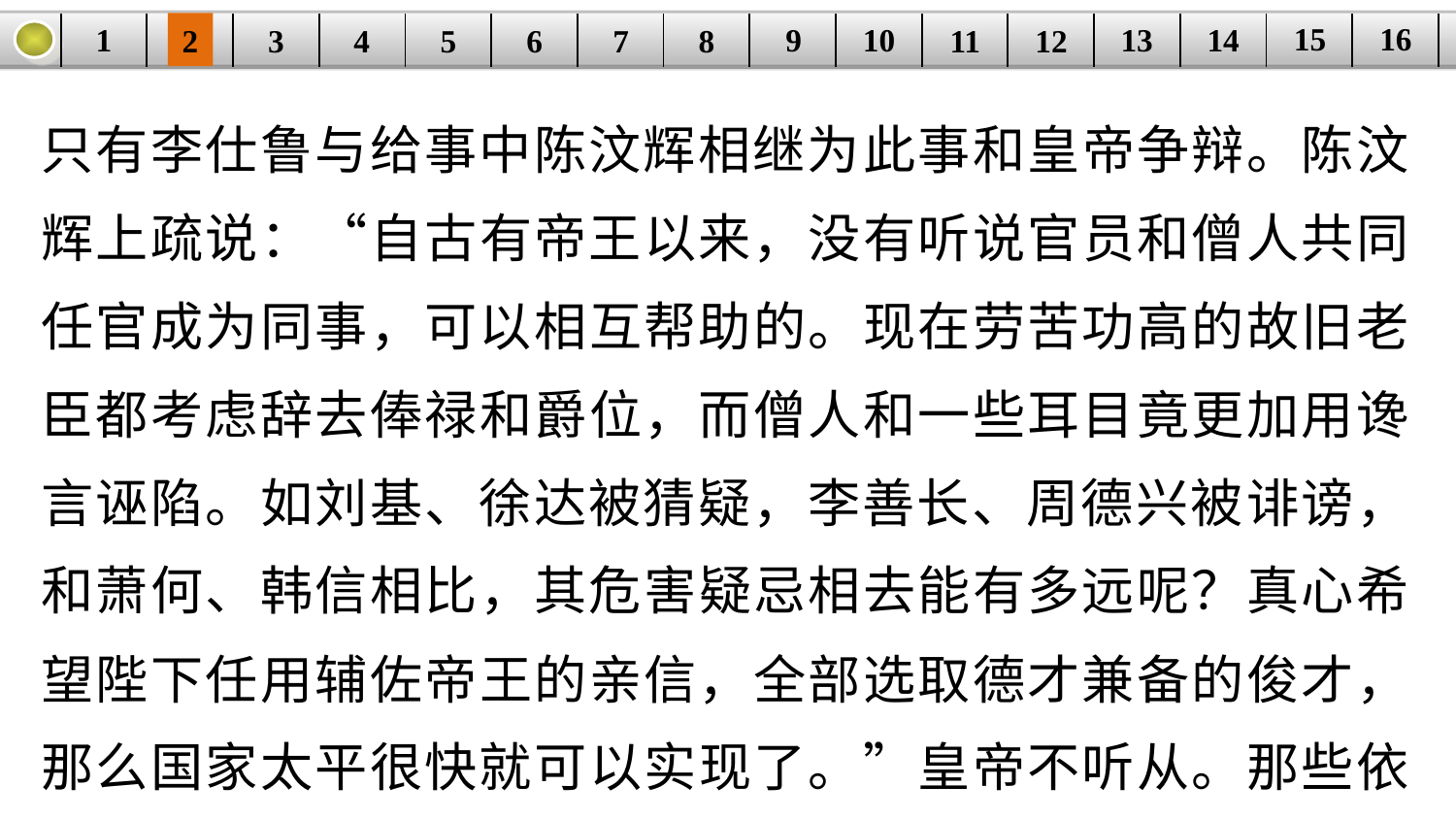

16

15
14
9
10
1
13
3
4
5
6
8
11
2
12
|  |  |  |  |  |  |  |  |  |  |  |  |  |  |  |  |
| --- | --- | --- | --- | --- | --- | --- | --- | --- | --- | --- | --- | --- | --- | --- | --- |
7

只有李仕鲁与给事中陈汶辉相继为此事和皇帝争辩。陈汶辉上疏说：“自古有帝王以来，没有听说官员和僧人共同任官成为同事，可以相互帮助的。现在劳苦功高的故旧老臣都考虑辞去俸禄和爵位，而僧人和一些耳目竟更加用谗言诬陷。如刘基、徐达被猜疑，李善长、周德兴被诽谤，和萧何、韩信相比，其危害疑忌相去能有多远呢？真心希望陛下任用辅佐帝王的亲信，全部选取德才兼备的俊才，那么国家太平很快就可以实现了。”皇帝不听从。那些依仗受到宠幸的僧人，